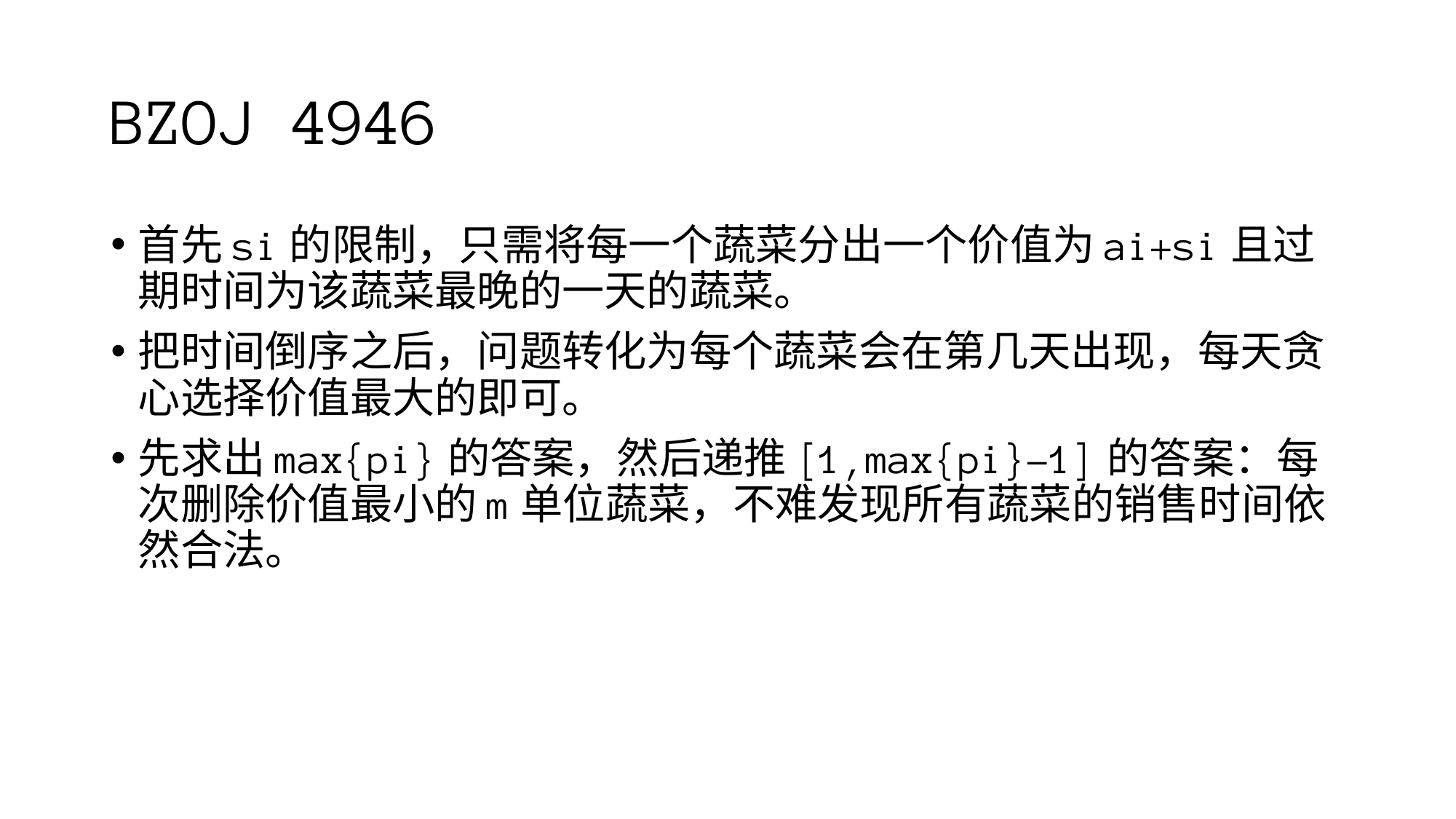

# BZOJ 4946
首先si的限制，只需将每一个蔬菜分出一个价值为ai+si且过期时间为该蔬菜最晚的一天的蔬菜。
把时间倒序之后，问题转化为每个蔬菜会在第几天出现，每天贪心选择价值最大的即可。
先求出max{pi}的答案，然后递推[1,max{pi}-1]的答案：每次删除价值最小的m单位蔬菜，不难发现所有蔬菜的销售时间依然合法。